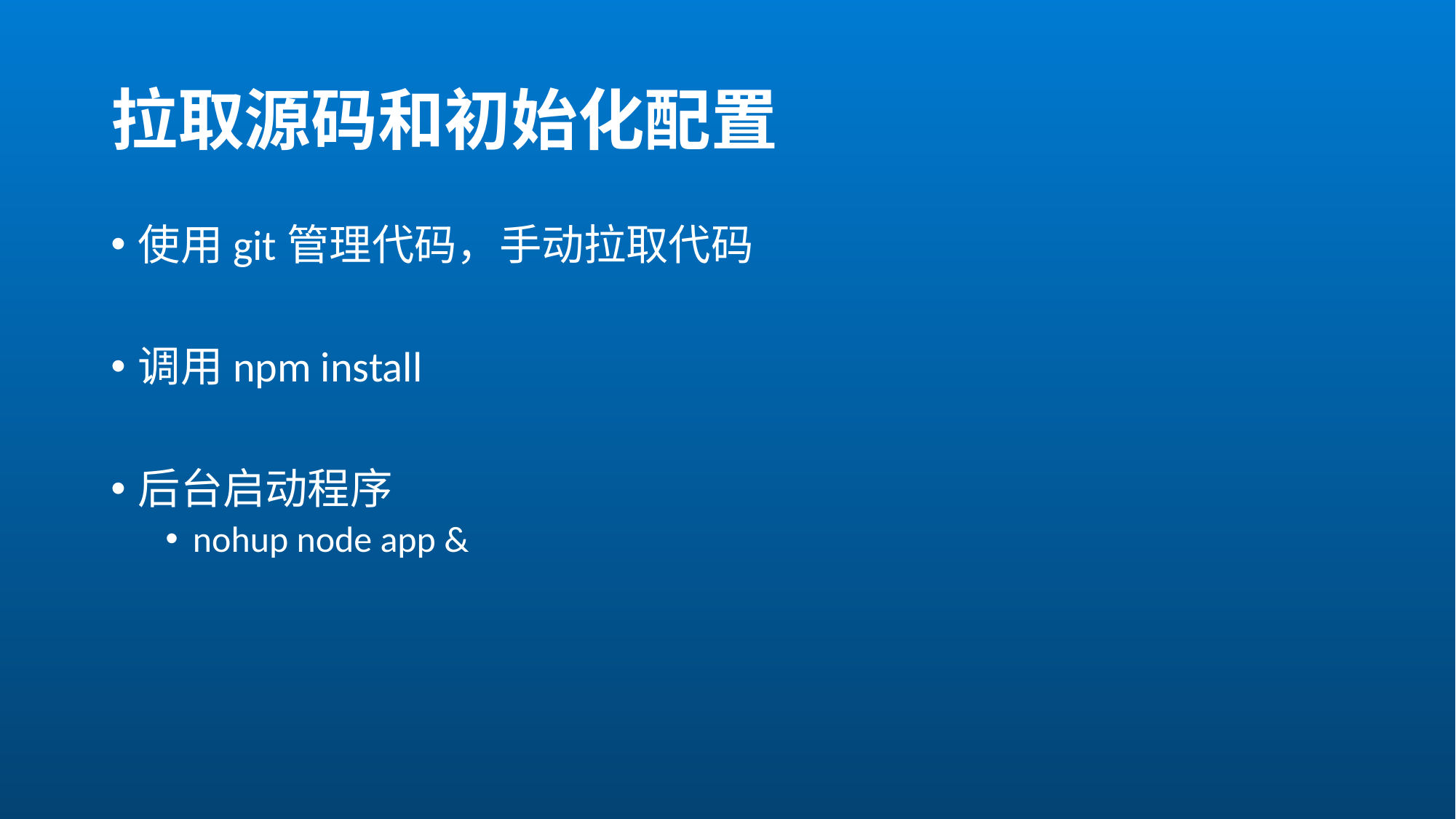

# 拉取源码和初始化配置
使用git管理代码，手动拉取代码

调用npm install

后台启动程序
nohup node app &